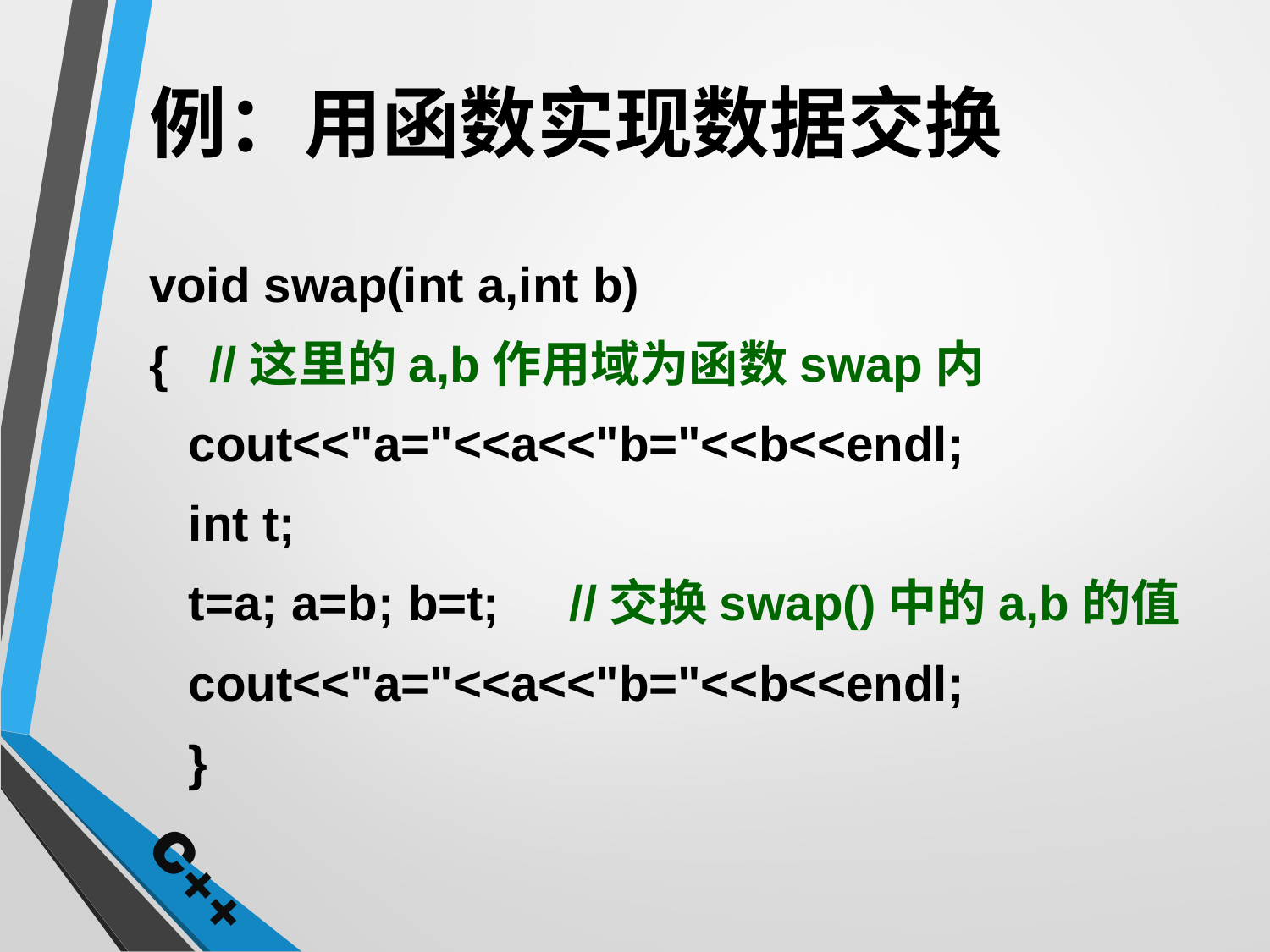

# 例：用函数实现数据交换
void swap(int a,int b)
{   //这里的a,b作用域为函数swap内
	cout<<"a="<<a<<"b="<<b<<endl;
	int t;
	t=a; a=b; b=t;	//交换swap()中的a,b的值
	cout<<"a="<<a<<"b="<<b<<endl;
	}